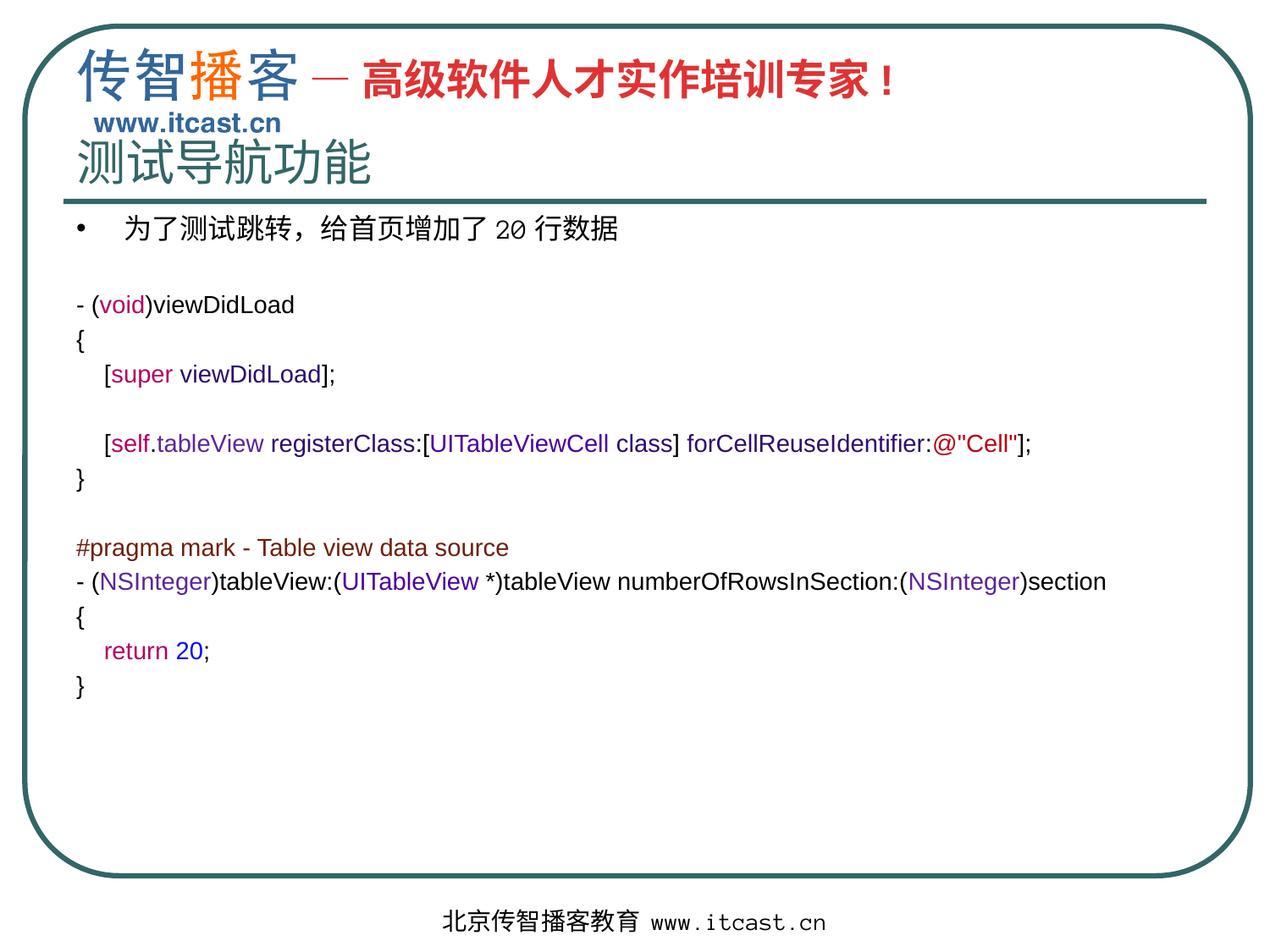

# 测试导航功能
为了测试跳转，给首页增加了20行数据

- (void)viewDidLoad
{
    [super viewDidLoad];

    [self.tableView registerClass:[UITableViewCell class] forCellReuseIdentifier:@"Cell"];
}

#pragma mark - Table view data source
- (NSInteger)tableView:(UITableView *)tableView numberOfRowsInSection:(NSInteger)section
{
    return 20;
}